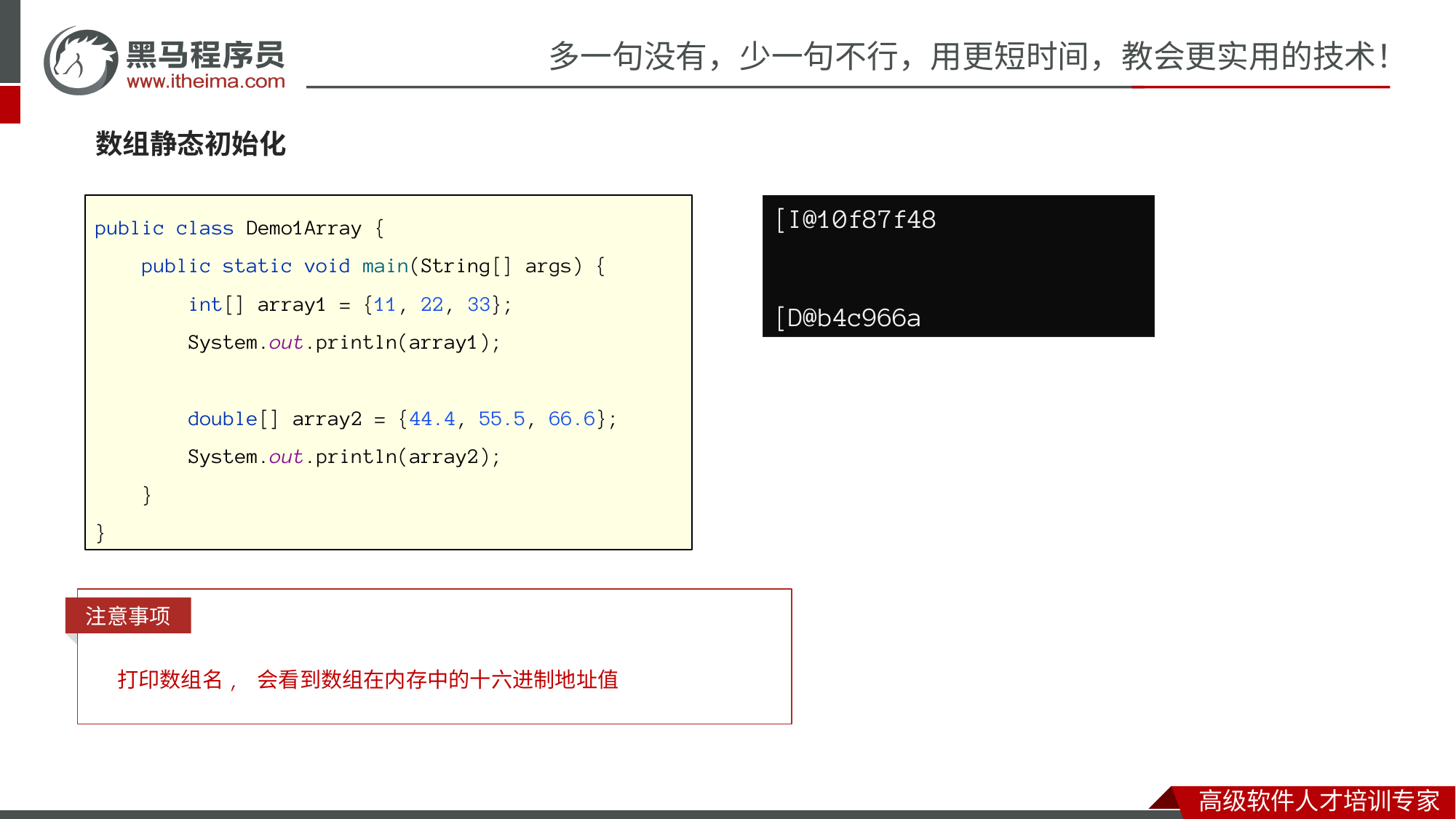

#
数组静态初始化
public class Demo1Array {
    public static void main(String[] args) {
        int[] array1 = {11, 22, 33};
        System.out.println(array1);
        double[] array2 = {44.4, 55.5, 66.6};
        System.out.println(array2);
    }
}
[I@10f87f48

[D@b4c966a

注意事项

打印数组名, 会看到数组在内存中的十六进制地址值